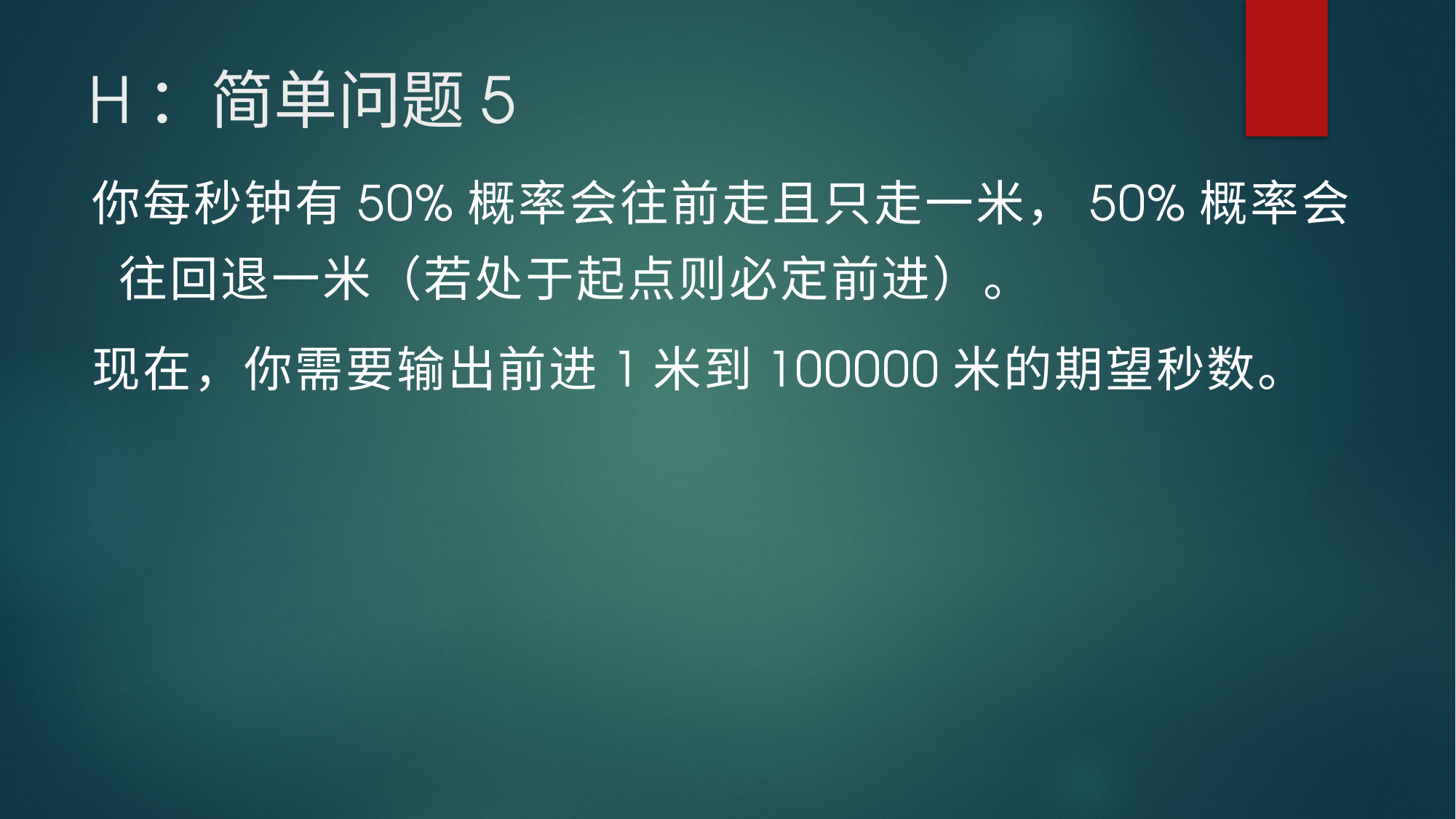

# H：简单问题5
你每秒钟有50%概率会往前走且只走一米，50%概率会往回退一米（若处于起点则必定前进）。
现在，你需要输出前进1米到100000米的期望秒数。